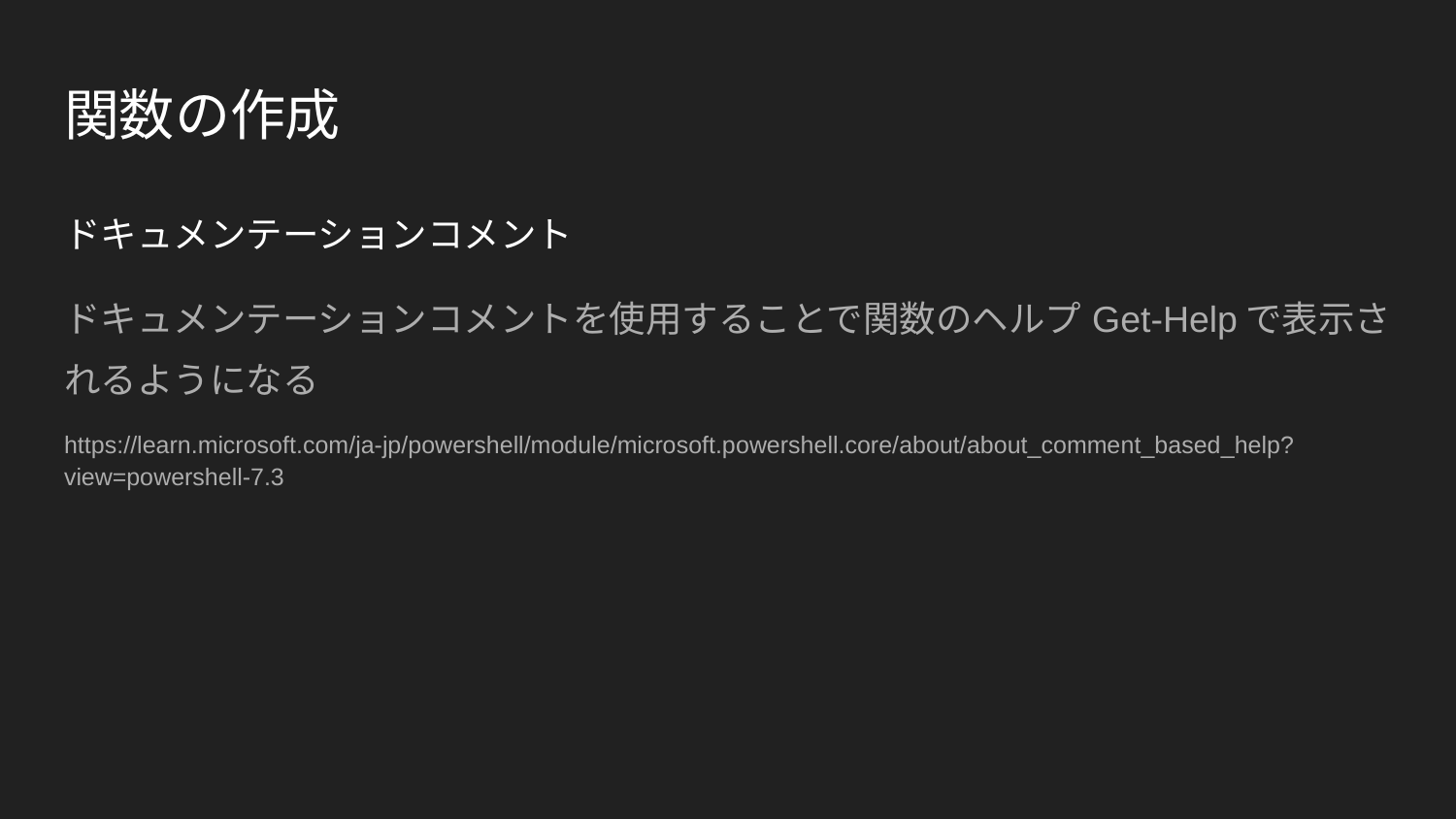

# 関数の作成
ドキュメンテーションコメント
ドキュメンテーションコメントを使用することで関数のヘルプGet-Helpで表示されるようになる
https://learn.microsoft.com/ja-jp/powershell/module/microsoft.powershell.core/about/about_comment_based_help?view=powershell-7.3